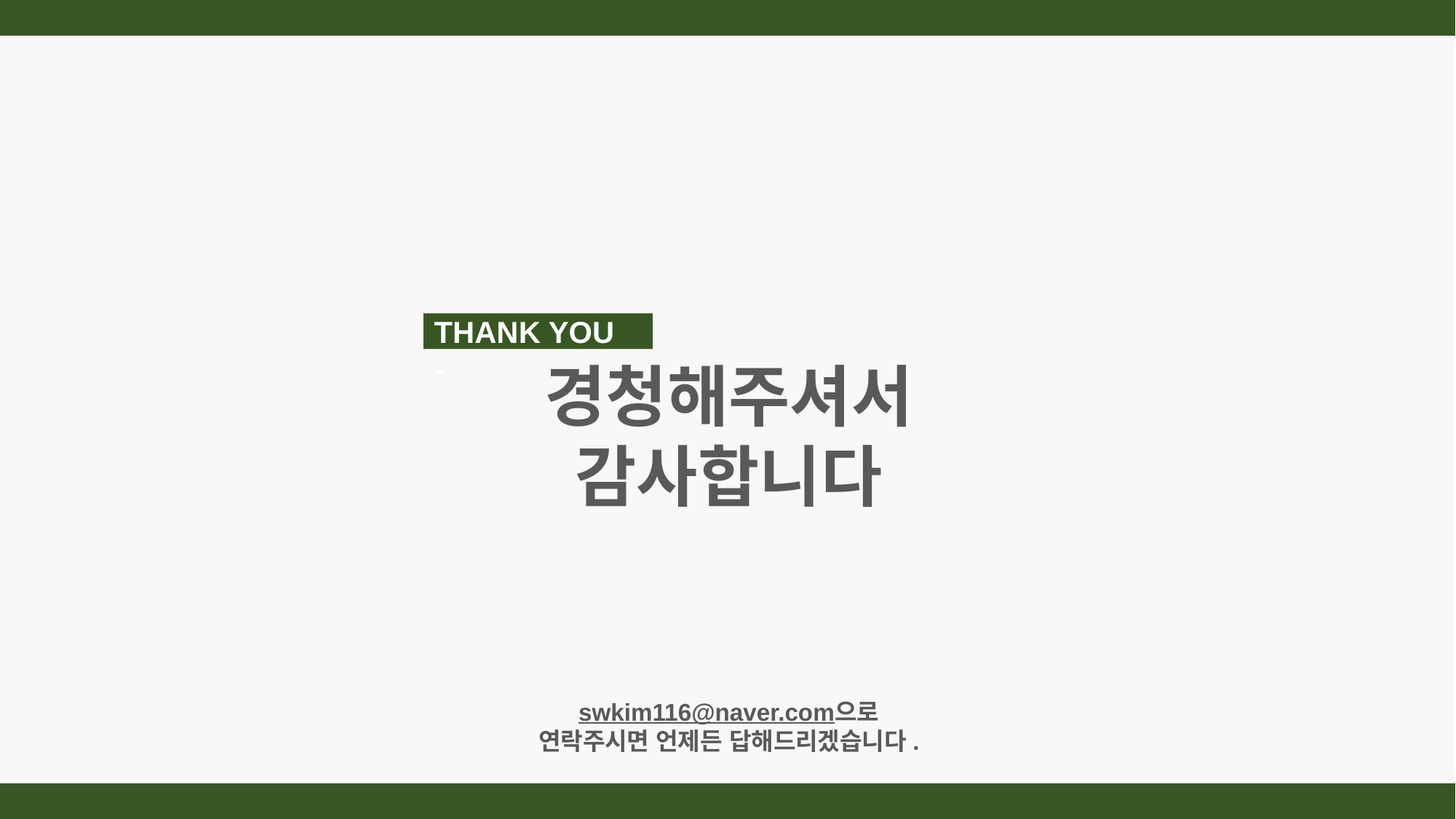

THANK YOU -

경청해주셔서 감사합니다
swkim116@naver.com으로
연락주시면 언제든 답해드리겠습니다.